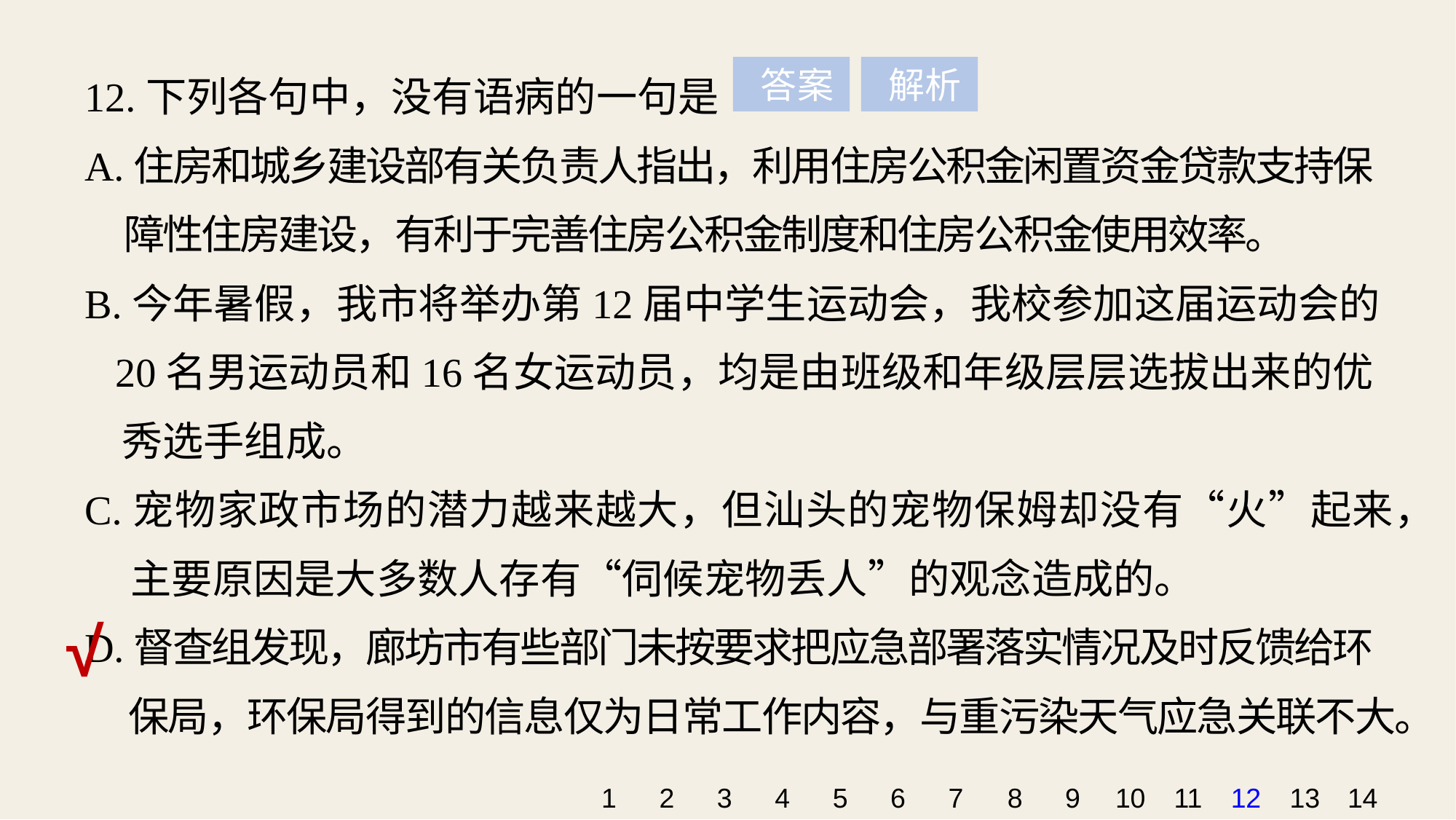

12.下列各句中，没有语病的一句是
A.住房和城乡建设部有关负责人指出，利用住房公积金闲置资金贷款支持保
    障性住房建设，有利于完善住房公积金制度和住房公积金使用效率。
B.今年暑假，我市将举办第12届中学生运动会，我校参加这届运动会的
   20名男运动员和16名女运动员，均是由班级和年级层层选拔出来的优
   秀选手组成。
C.宠物家政市场的潜力越来越大，但汕头的宠物保姆却没有“火”起来，
    主要原因是大多数人存有“伺候宠物丢人”的观念造成的。
D.督查组发现，廊坊市有些部门未按要求把应急部署落实情况及时反馈给环
    保局，环保局得到的信息仅为日常工作内容，与重污染天气应急关联不大。
 答案
 解析
√
1
2
3
4
5
6
7
8
9
10
11
12
13
14